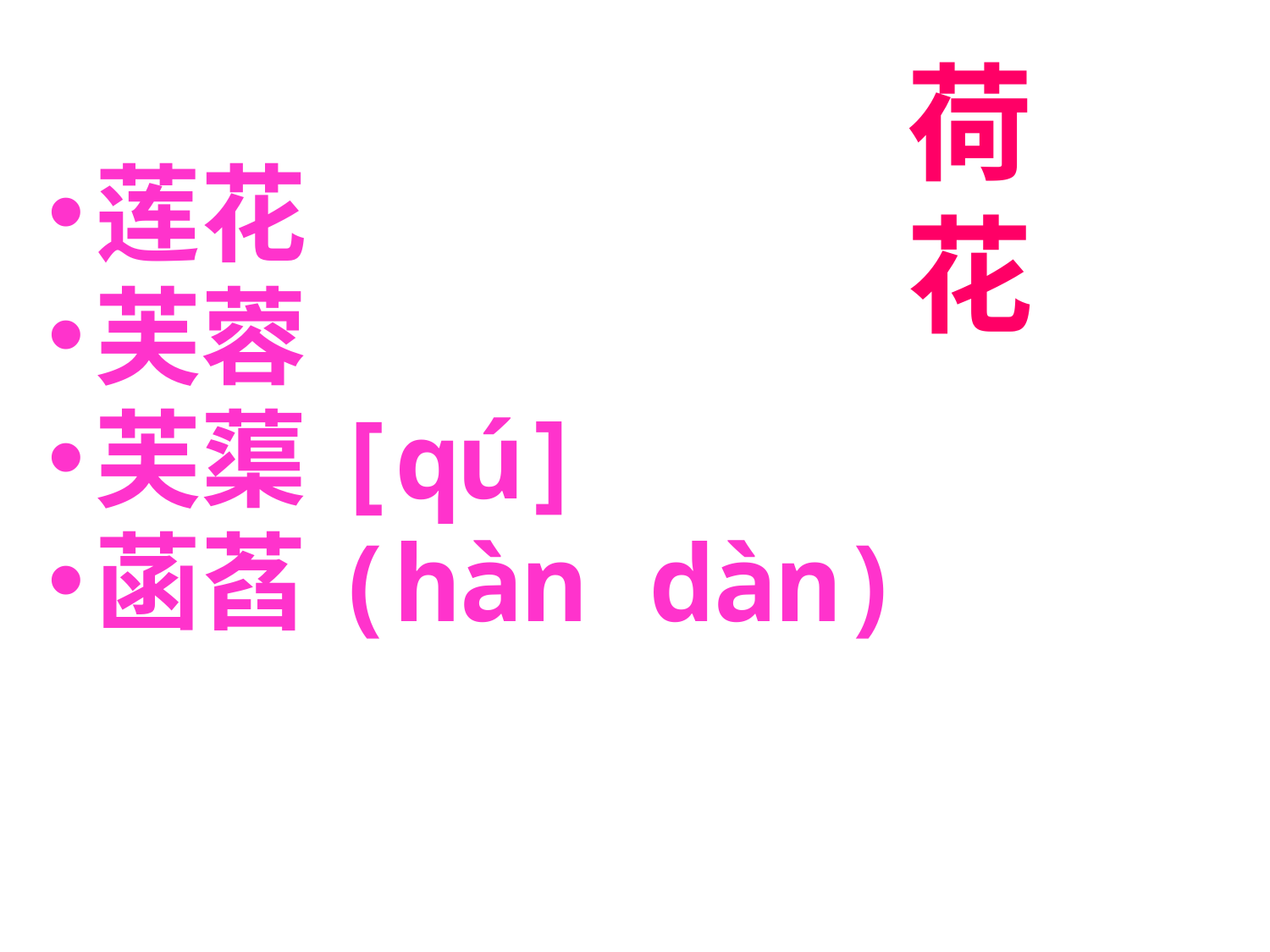

# 荷 花
莲花
芙蓉
芙蕖[qú]
菡萏(hàn dàn)